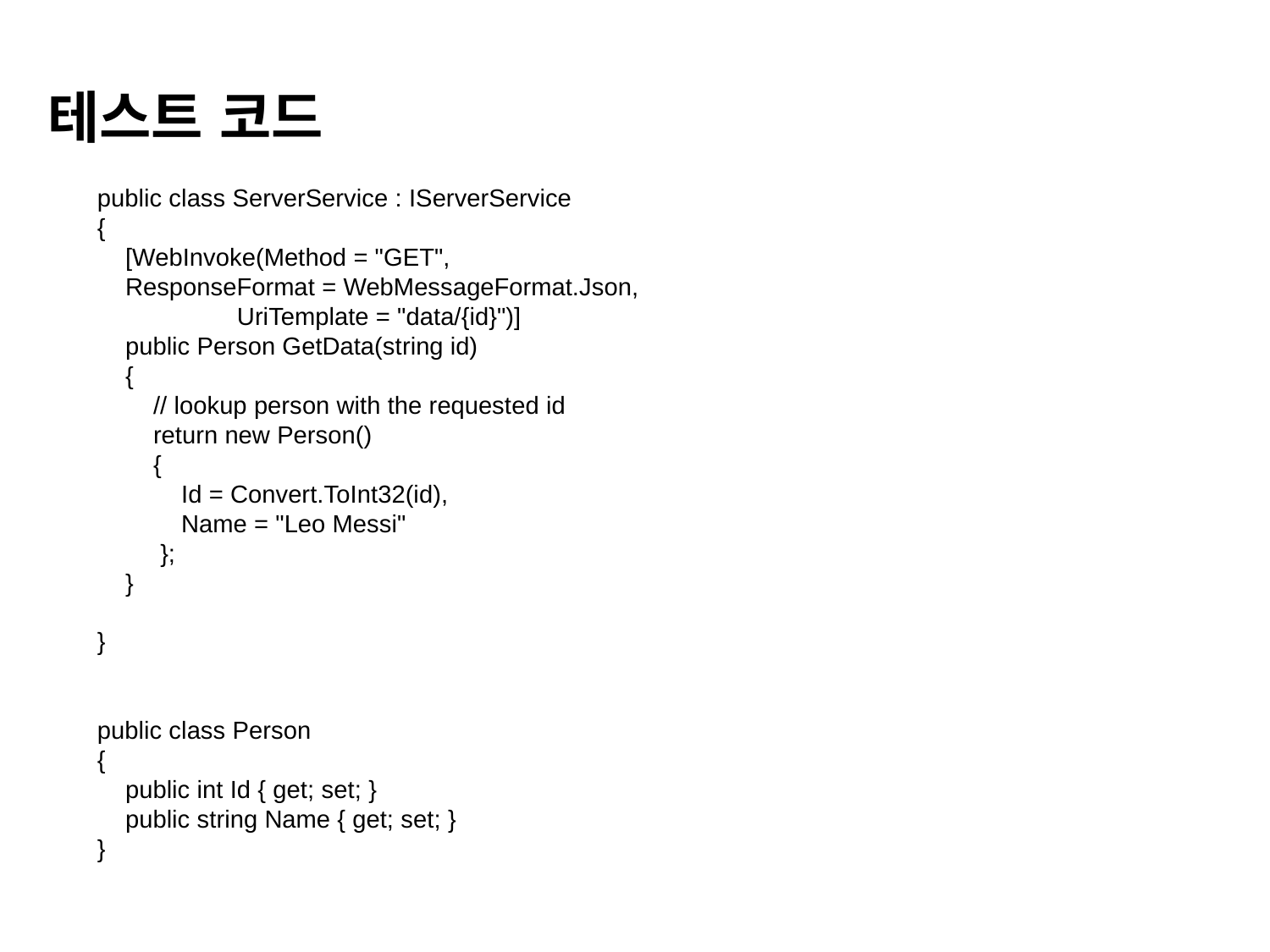

테스트 코드
public class ServerService : IServerService
{
    [WebInvoke(Method = "GET",
    ResponseFormat = WebMessageFormat.Json,
                    UriTemplate = "data/{id}")]
    public Person GetData(string id)
    {
        // lookup person with the requested id
        return new Person()
        {
            Id = Convert.ToInt32(id),
            Name = "Leo Messi"
         };
    }

}

public class Person
{
    public int Id { get; set; }
    public string Name { get; set; }
}